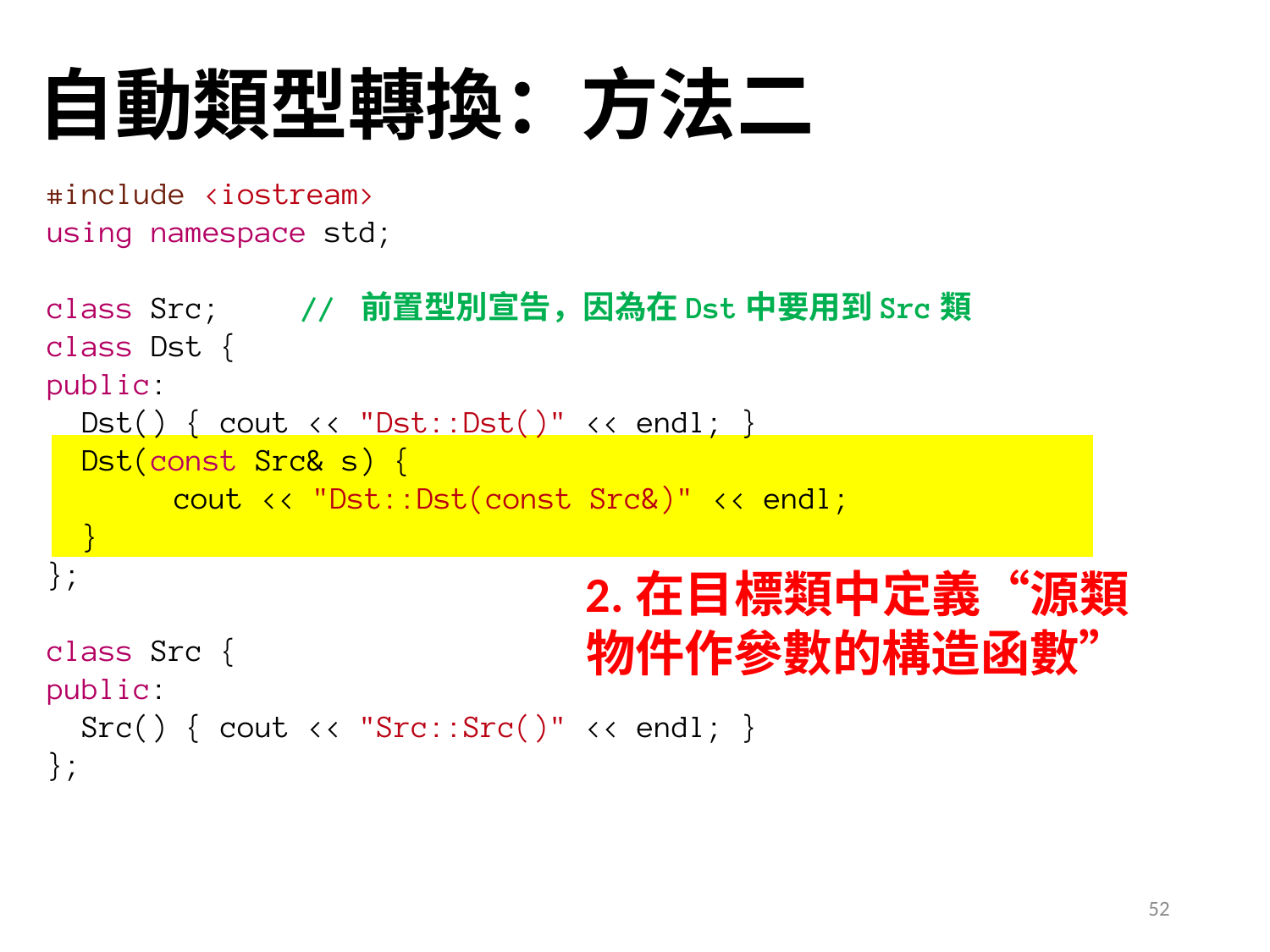

# 自動類型轉換：方法二
#include <iostream>
using namespace std;

class Src;	// 前置型別宣告，因為在Dst中要用到Src類
class Dst {
public:
  Dst() { cout << "Dst::Dst()" << endl; }
  Dst(const Src& s) {
	cout << "Dst::Dst(const Src&)" << endl;
  }
};

class Src {
public:
  Src() { cout << "Src::Src()" << endl; }
};

2.在目標類中定義“源類物件作參數的構造函數”
52